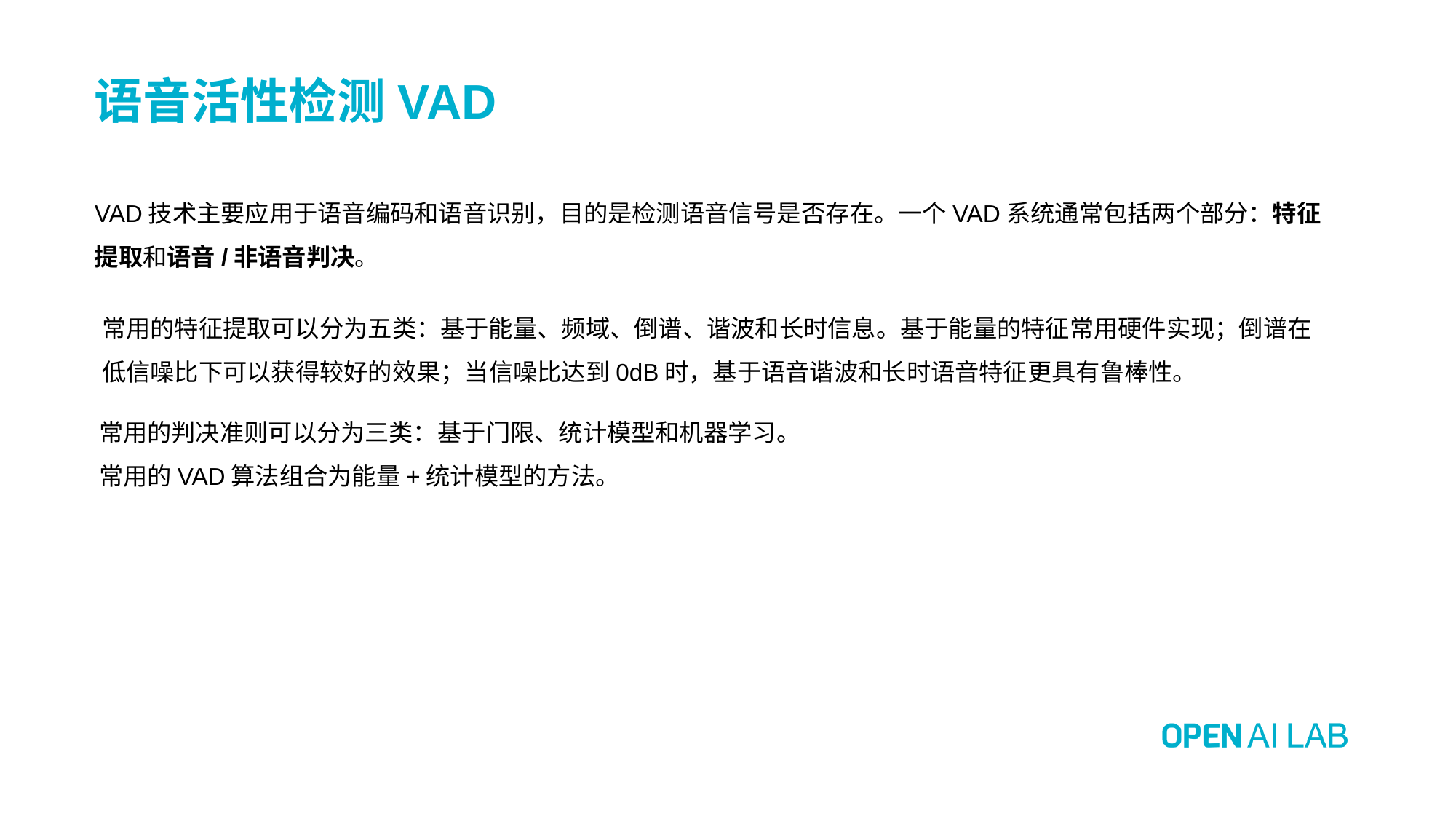

# 语音活性检测VAD
VAD技术主要应用于语音编码和语音识别，目的是检测语音信号是否存在。一个VAD系统通常包括两个部分：特征提取和语音/非语音判决。
常用的特征提取可以分为五类：基于能量、频域、倒谱、谐波和长时信息。基于能量的特征常用硬件实现；倒谱在
低信噪比下可以获得较好的效果；当信噪比达到0dB时，基于语音谐波和长时语音特征更具有鲁棒性。
常用的判决准则可以分为三类：基于门限、统计模型和机器学习。
常用的VAD算法组合为能量+统计模型的方法。